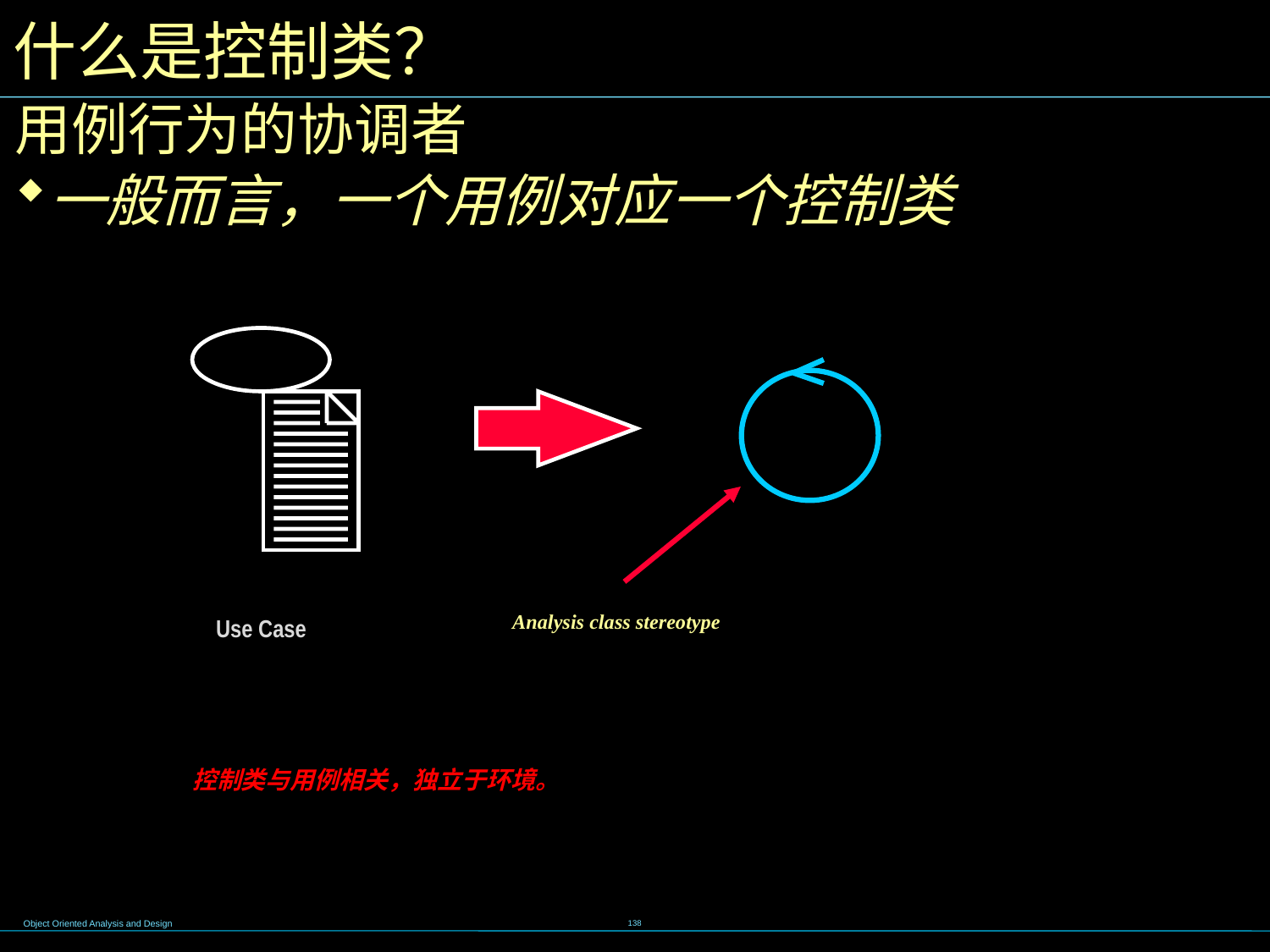

# 什么是控制类？
用例行为的协调者
一般而言，一个用例对应一个控制类

Analysis class stereotype
Use Case
控制类与用例相关，独立于环境。